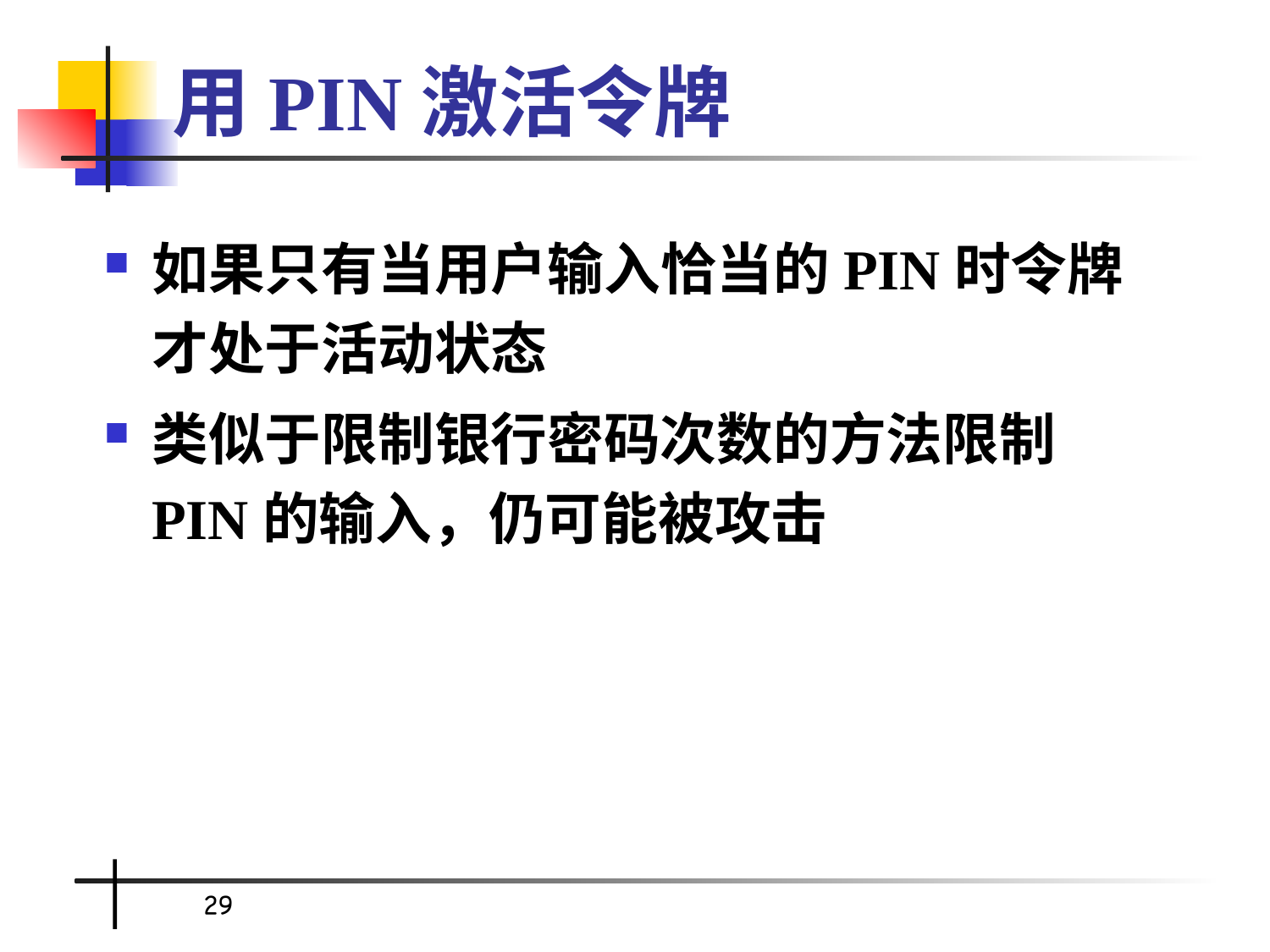

# 用PIN激活令牌
如果只有当用户输入恰当的PIN时令牌才处于活动状态
类似于限制银行密码次数的方法限制PIN的输入，仍可能被攻击

29